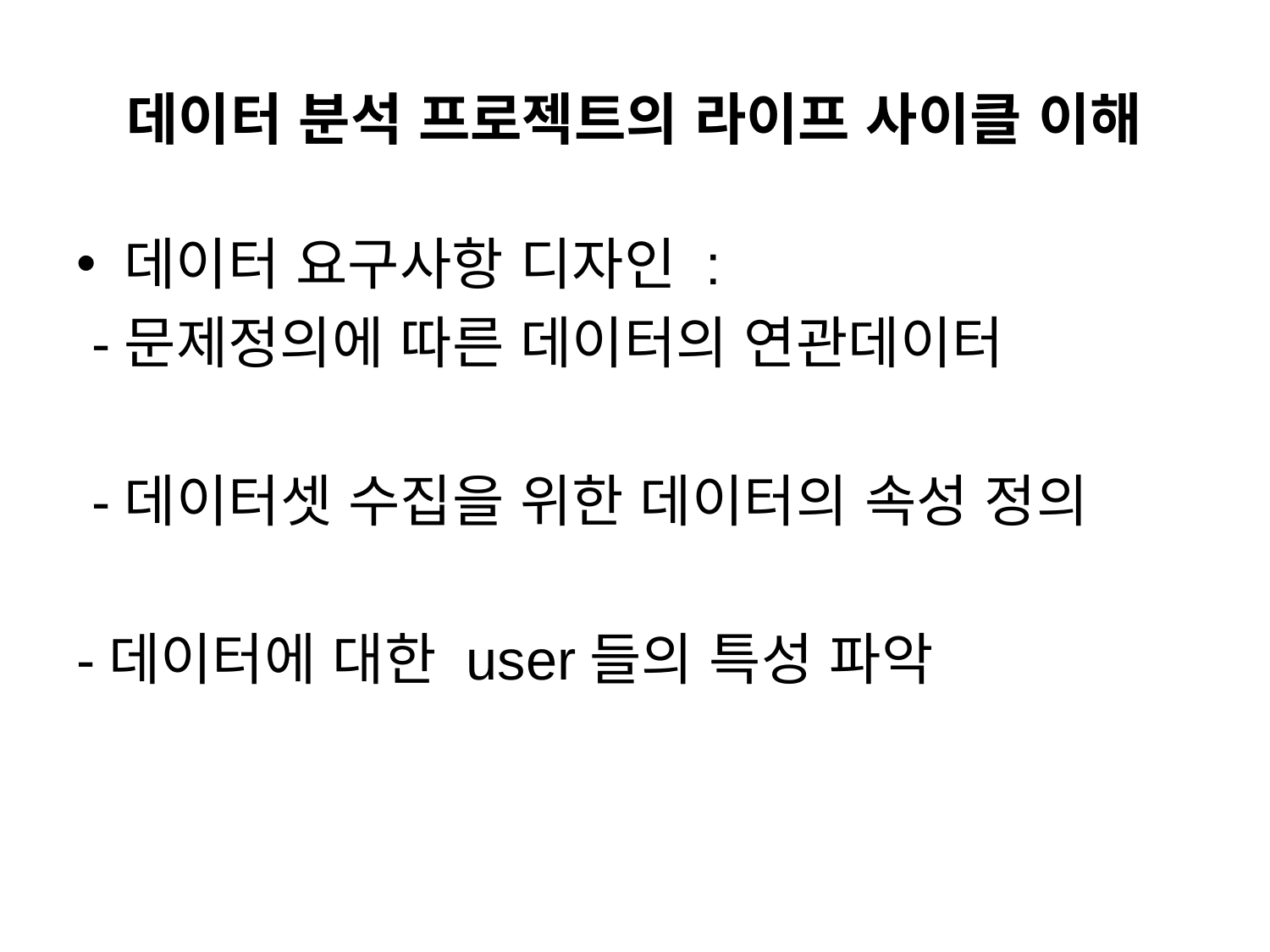

# 데이터 분석 프로젝트의 라이프 사이클 이해
데이터 요구사항 디자인 :
 -문제정의에 따른 데이터의 연관데이터

 -데이터셋 수집을 위한 데이터의 속성 정의

-데이터에 대한 user들의 특성 파악